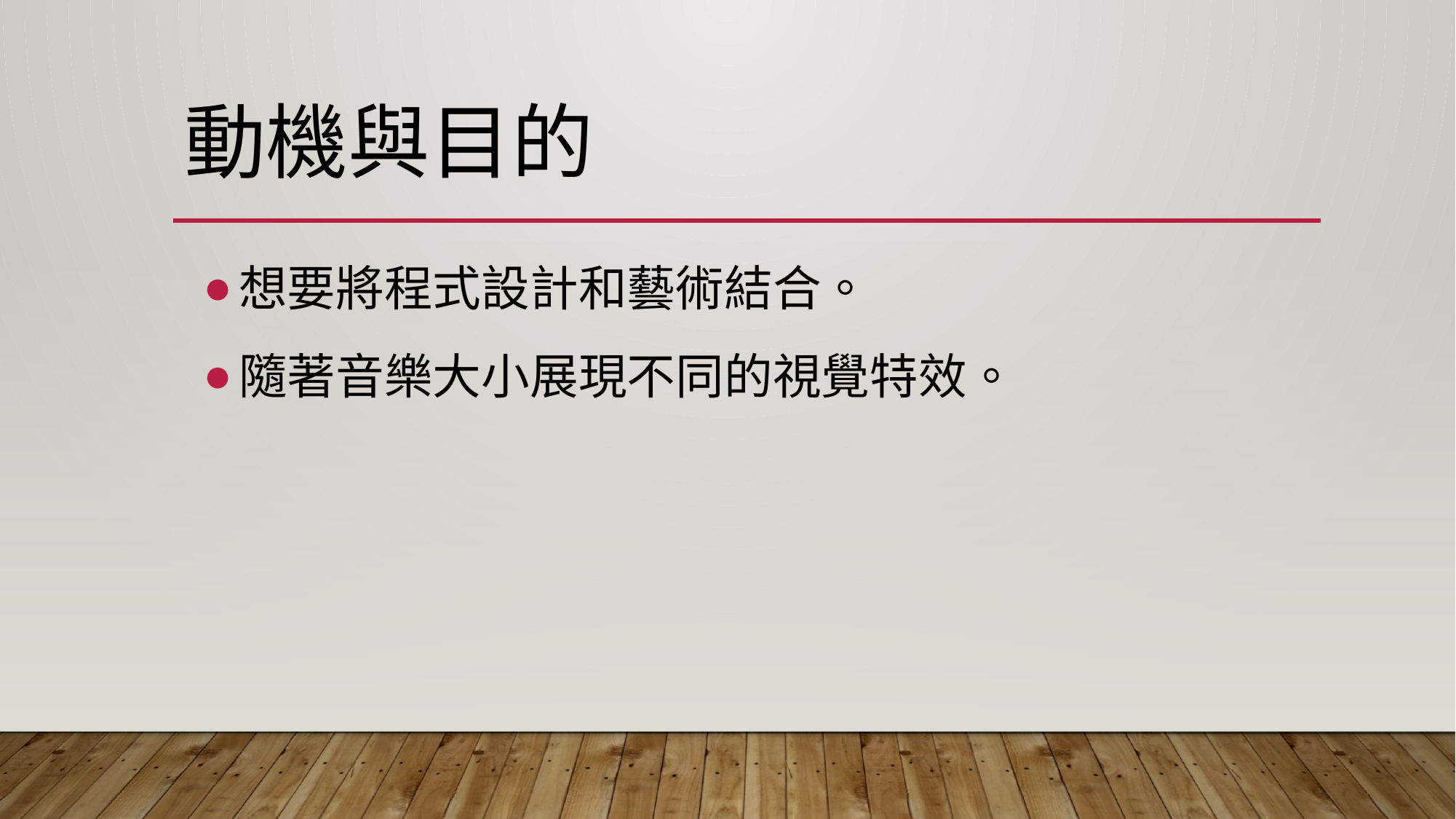

# 動機與目的
想要將程式設計和藝術結合。
隨著音樂大小展現不同的視覺特效。